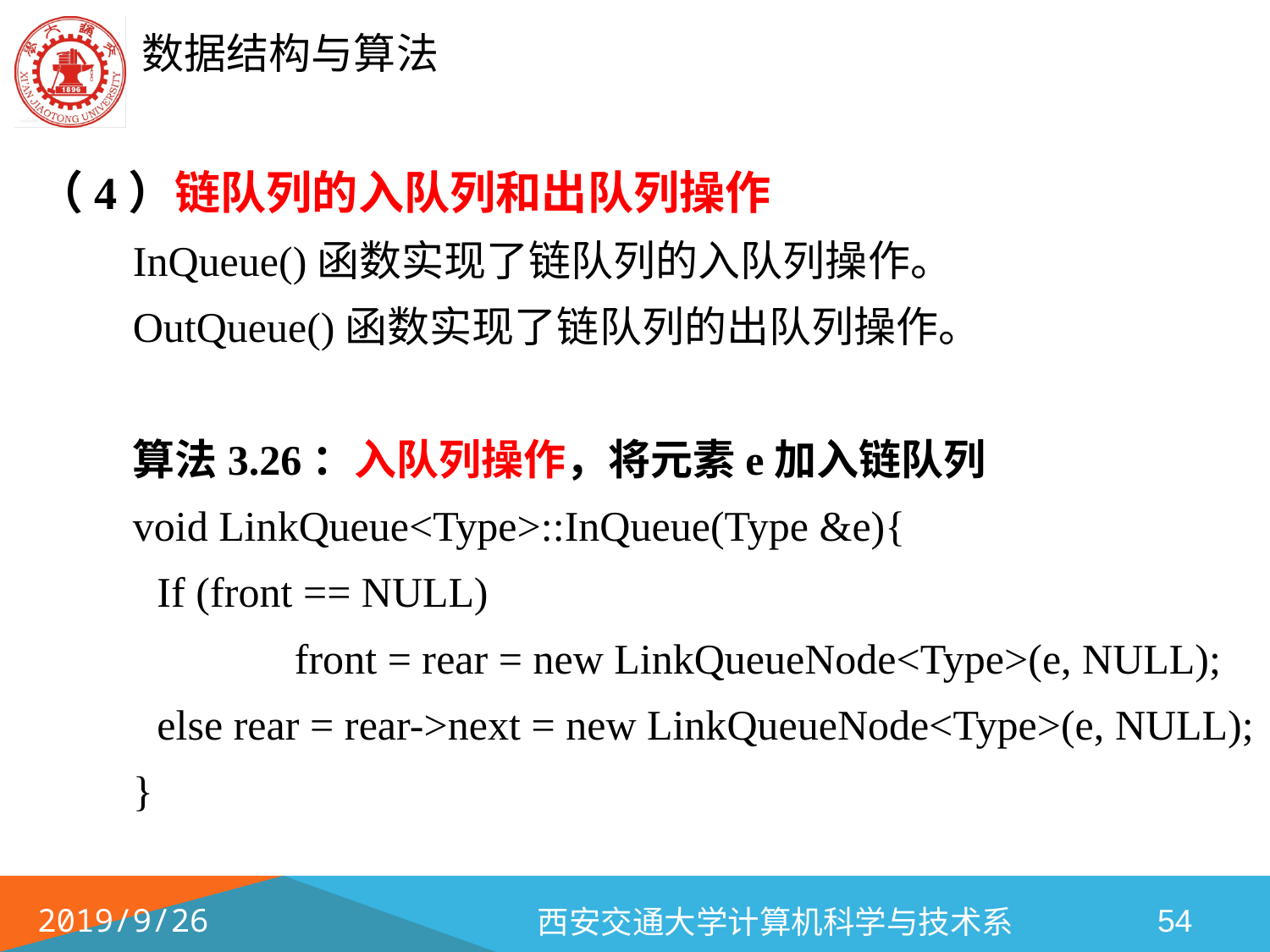

（4）链队列的入队列和出队列操作
InQueue()函数实现了链队列的入队列操作。
OutQueue()函数实现了链队列的出队列操作。

算法3.26：入队列操作，将元素e加入链队列
void LinkQueue<Type>::InQueue(Type &e){
	If (front == NULL)
		 front = rear = new LinkQueueNode<Type>(e, NULL);
	else rear = rear->next = new LinkQueueNode<Type>(e, NULL);
}